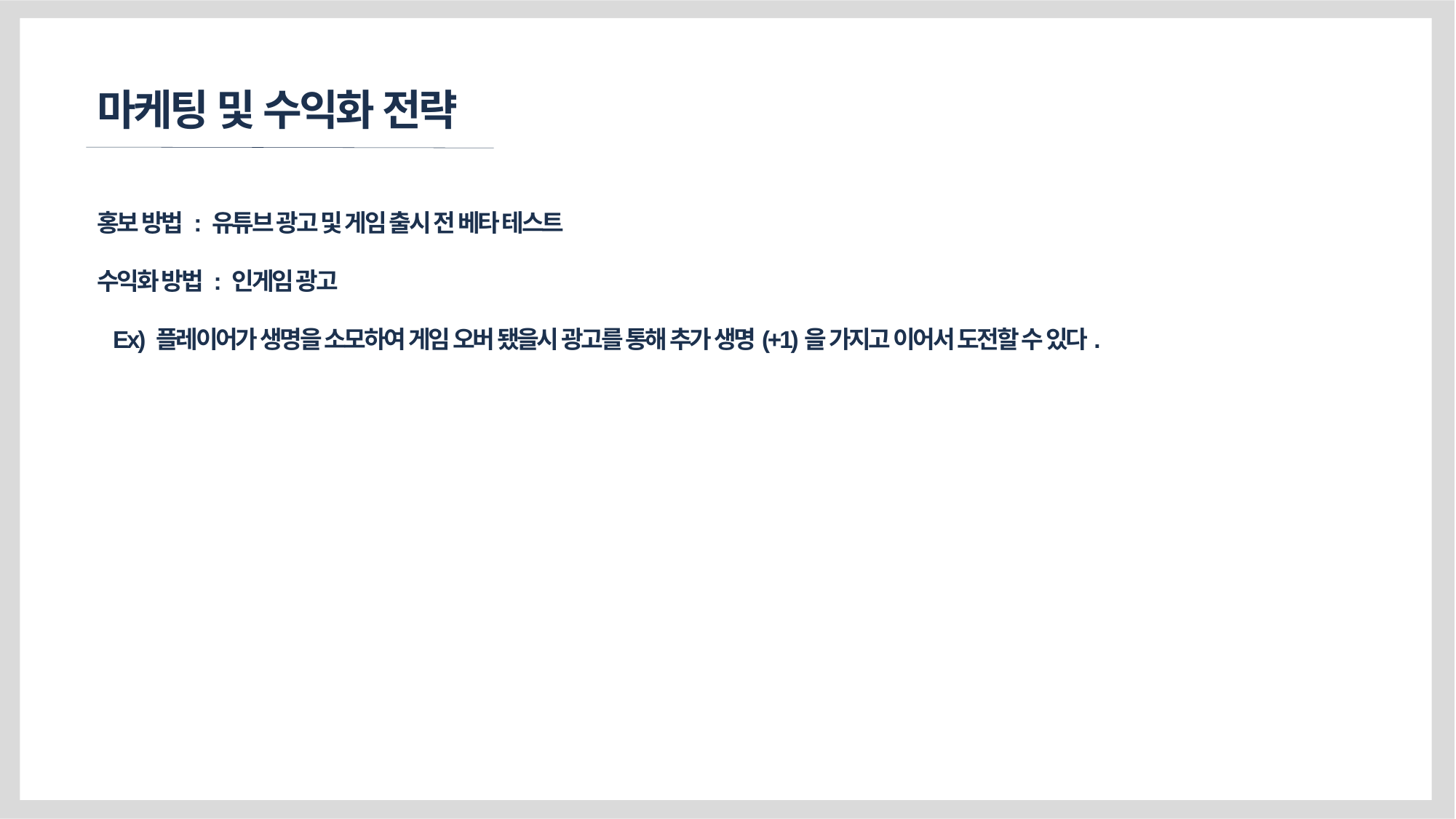

# 마케팅 및 수익화 전략

홍보 방법 : 유튜브 광고 및 게임 출시 전 베타 테스트

수익화 방법 : 인게임 광고

   Ex) 플레이어가 생명을 소모하여 게임 오버 됐을시 광고를 통해 추가 생명(+1)을 가지고 이어서 도전할 수 있다.